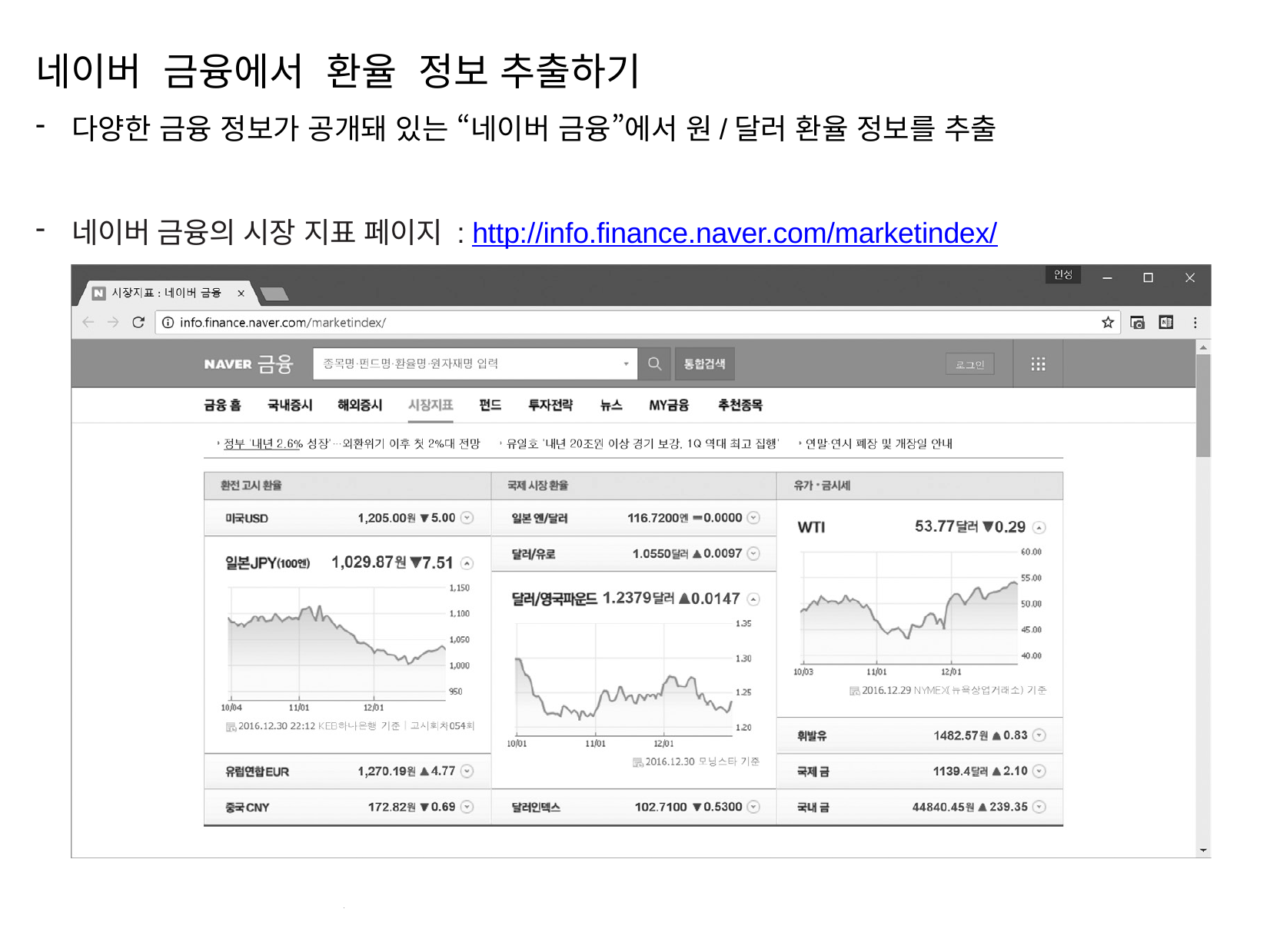

네이버  금융에서  환율  정보 추출하기
다양한 금융 정보가 공개돼 있는 “네이버 금융”에서 원/달러 환율 정보를 추출

네이버 금융의 시장 지표 페이지 : http://info.finance.naver.com/marketindex/